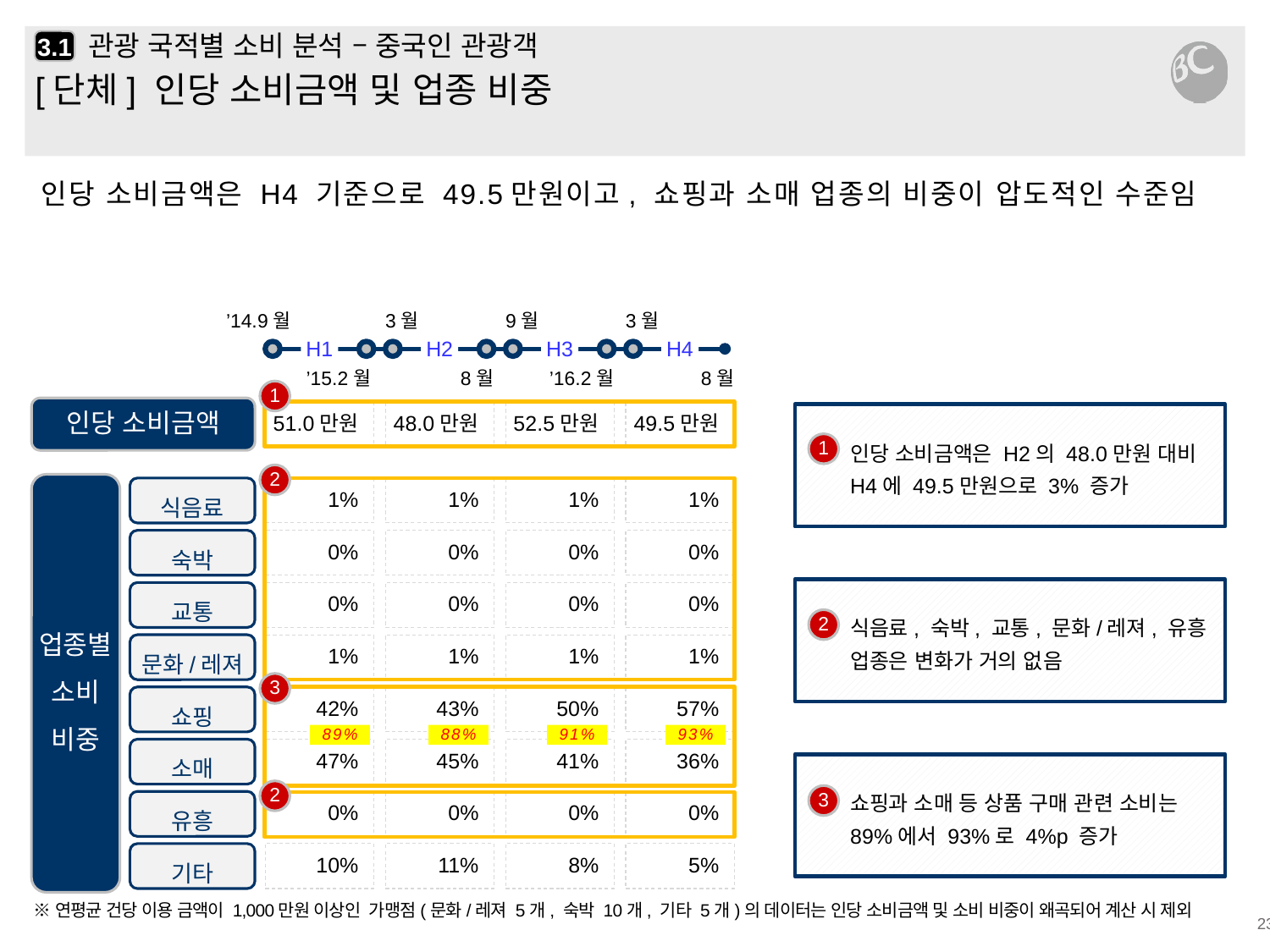

# 관광 국적별 소비 분석 – 중국인 관광객
3.1
[단체] 인당 소비금액 및 업종 비중
인당 소비금액은 H4 기준으로 49.5만원이고, 쇼핑과 소매 업종의 비중이 압도적인 수준임
’14.9월
3월
9월
’16.2월
3월
8월
H1
H2
H3
H4

’15.2월
8월
1
인당 소비금액
51.0만원
48.0만원
52.5만원
49.5만원

인당 소비금액은 H2의 48.0만원 대비 H4에 49.5만원으로 3% 증가
1
2
업종별 소비 비중
식음료

1%
0%
0%
1%
42%
47%
0%
10%
1%
0%
0%
1%
43%
45%
0%
11%
1%
0%
0%
1%
50%
41%
0%
8%
1%
0%
0%
1%
57%
36%
0%
5%
숙박
식음료, 숙박, 교통, 문화/레져, 유흥 업종은 변화가 거의 없음
교통
2
문화/레져
3

쇼핑
89%
88%
91%
93%
소매
쇼핑과 소매 등 상품 구매 관련 소비는 89%에서 93%로 4%p 증가
2
3
유흥

기타
※연평균 건당 이용 금액이 1,000만원 이상인  가맹점(문화/레져 5개, 숙박 10개, 기타 5개)의 데이터는 인당 소비금액 및 소비 비중이 왜곡되어 계산 시 제외